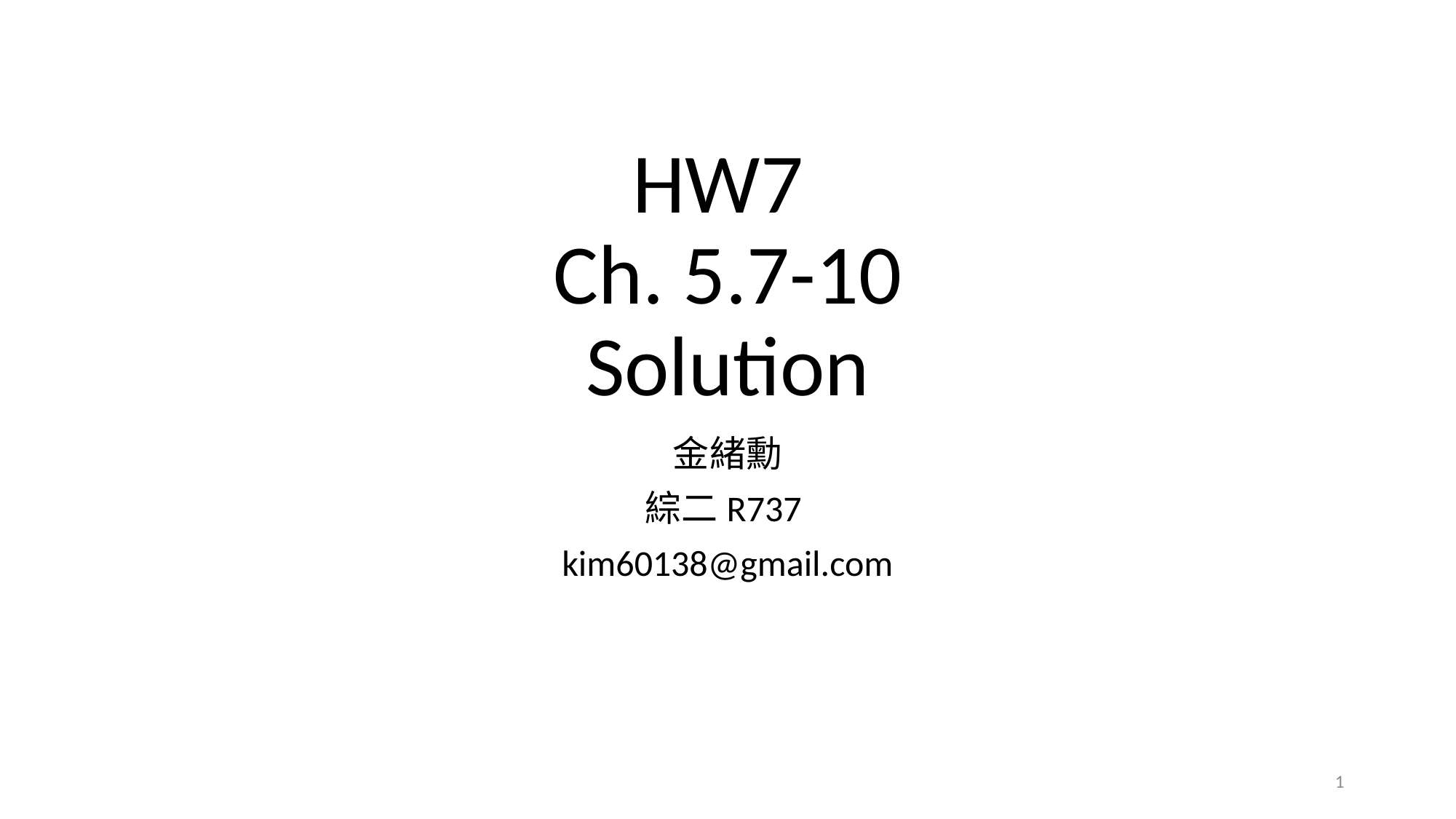

# HW7 Ch. 5.7-10 Solution
金緒勳
綜二R737
kim60138@gmail.com
1